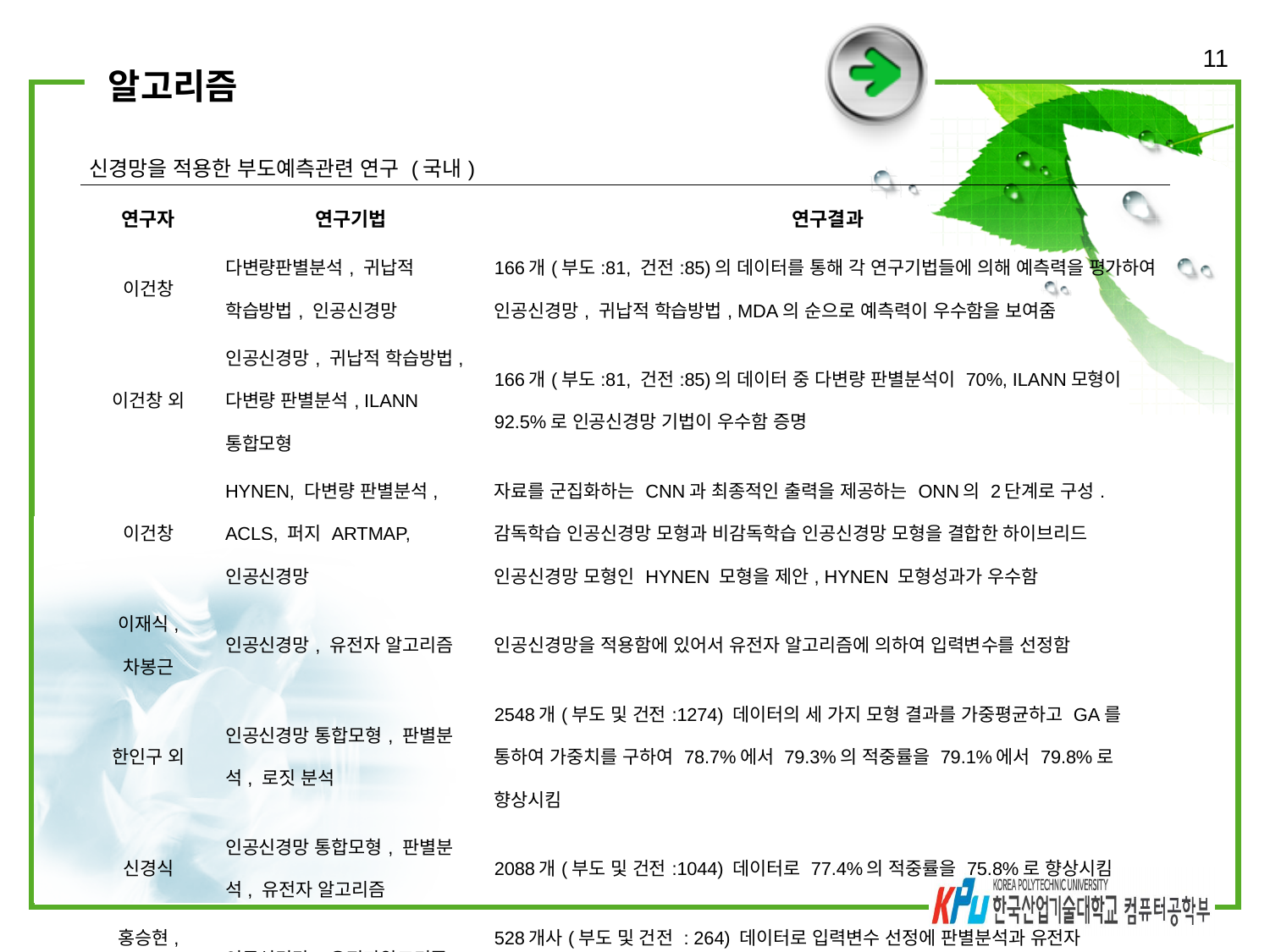

11
# 알고리즘
| 신경망을 적용한 부도예측관련 연구 (국내) |  |  |
| --- | --- | --- |
| 연구자 | 연구기법 | 연구결과 |
| 이건창 | 다변량판별분석, 귀납적 학습방법, 인공신경망 | 166개(부도:81, 건전:85)의 데이터를 통해 각 연구기법들에 의해 예측력을 평가하여 인공신경망, 귀납적 학습방법, MDA의 순으로 예측력이 우수함을 보여줌 |
| 이건창 외 | 인공신경망, 귀납적 학습방법, 다변량 판별분석, ILANN 통합모형 | 166개(부도:81, 건전:85)의 데이터 중 다변량 판별분석이 70%, ILANN모형이 92.5%로 인공신경망 기법이 우수함 증명 |
| 이건창 | HYNEN, 다변량 판별분석, ACLS, 퍼지 ARTMAP, 인공신경망 | 자료를 군집화하는 CNN과 최종적인 출력을 제공하는 ONN의 2단계로 구성. 감독학습 인공신경망 모형과 비감독학습 인공신경망 모형을 결합한 하이브리드 인공신경망 모형인 HYNEN 모형을 제안, HYNEN 모형성과가 우수함 |
| 이재식, 차봉근 | 인공신경망, 유전자 알고리즘 | 인공신경망을 적용함에 있어서 유전자 알고리즘에 의하여 입력변수를 선정함 |
| 한인구 외 | 인공신경망 통합모형, 판별분석, 로짓 분석 | 2548개(부도 및 건전:1274) 데이터의 세 가지 모형 결과를 가중평균하고 GA를 통하여 가중치를 구하여 78.7%에서 79.3%의 적중률을 79.1%에서 79.8%로 향상시킴 |
| 신경식 | 인공신경망 통합모형, 판별분석, 유전자 알고리즘 | 2088개(부도 및 건전:1044) 데이터로 77.4%의 적중률을 75.8%로 향상시킴 |
| 홍승현, 신경식 | 인공신경망, 유전자알고리즘 | 528개사(부도 및 건전 : 264) 데이터로 입력변수 선정에 판별분석과 유전자 알고리즘을 각각 사용하여 적중률을 비교 분석함 |